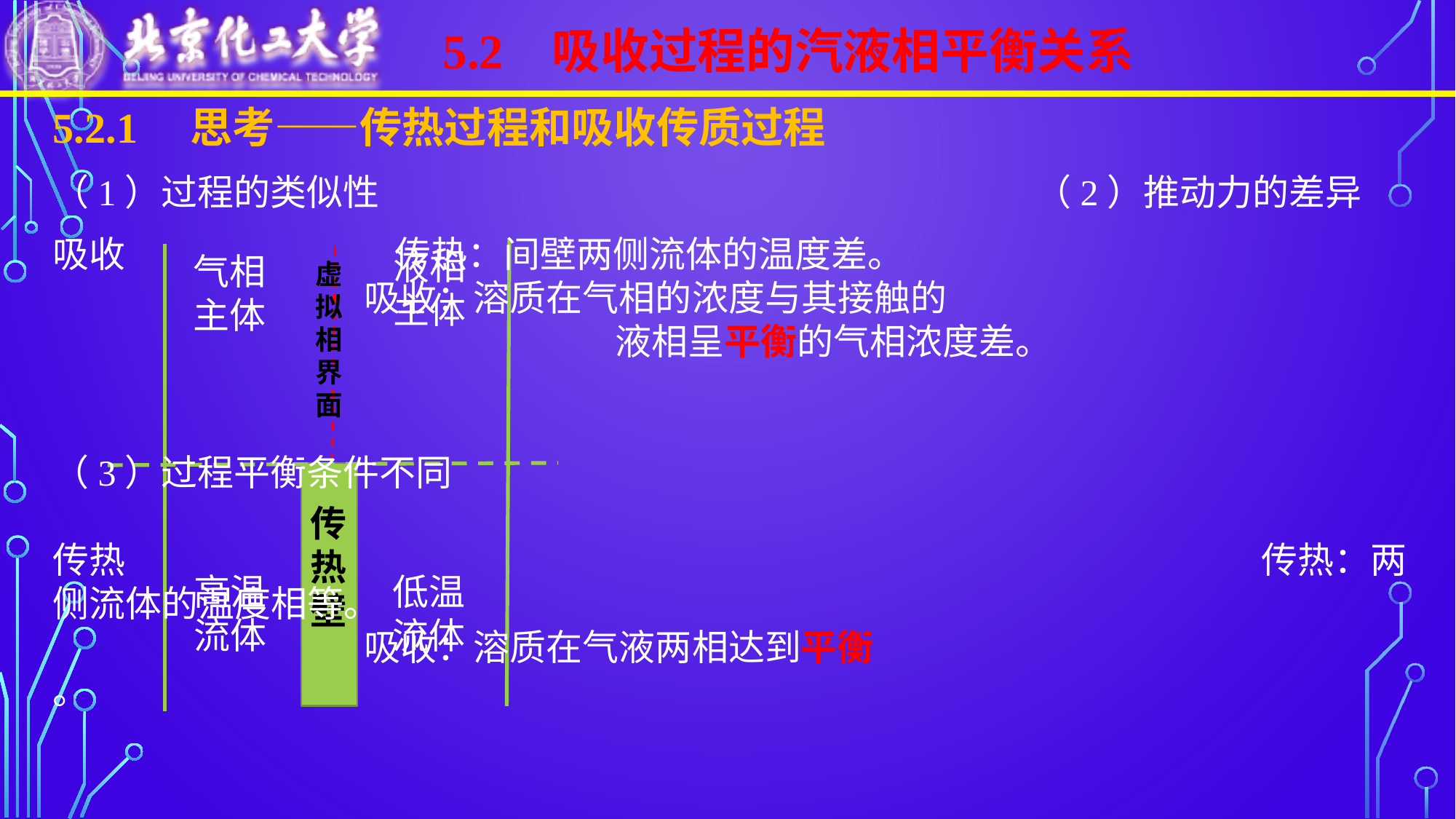

5.2   吸收过程的汽液相平衡关系
5.2.1    思考——传热过程和吸收传质过程
（1）过程的类似性					 		（2）推动力的差异
吸收                                 传热：间壁两侧流体的温度差。
                                     吸收：溶质在气相的浓度与其接触的
                                 			 液相呈平衡的气相浓度差。

												（3）过程平衡条件不同

传热											 传热：两侧流体的温度相等。
                                     吸收：溶质在气液两相达到平衡
。

液相主体
气相主体
虚拟相界面
传热壁
高温流体
低温流体